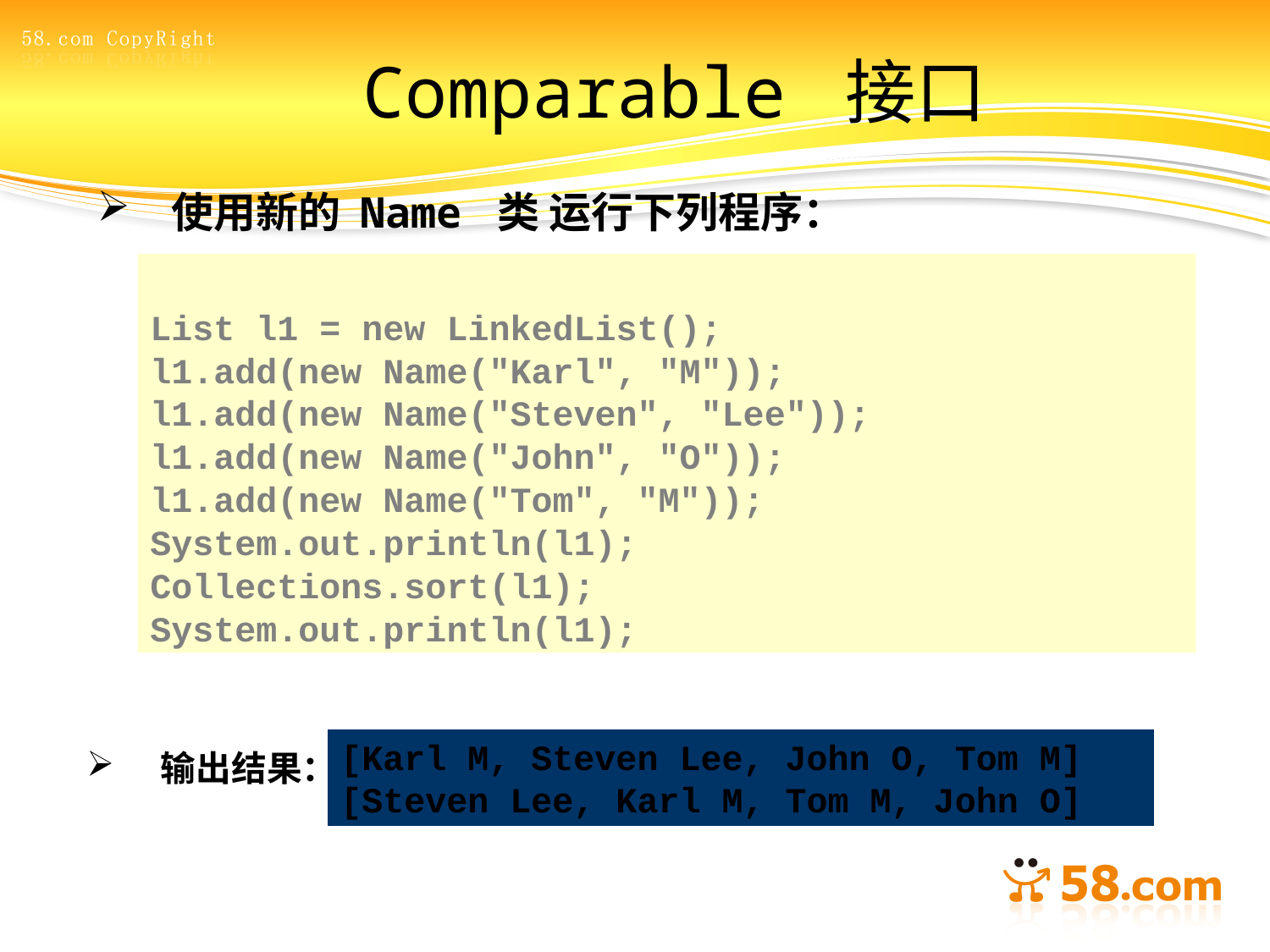

# Comparable 接口
使用新的 Name 类 运行下列程序：

List l1 = new LinkedList();
l1.add(new Name("Karl", "M"));
l1.add(new Name("Steven", "Lee"));
l1.add(new Name("John", "O"));
l1.add(new Name("Tom", "M"));
System.out.println(l1);
Collections.sort(l1);
System.out.println(l1);
[Karl M, Steven Lee, John O, Tom M]
[Steven Lee, Karl M, Tom M, John O]
输出结果：